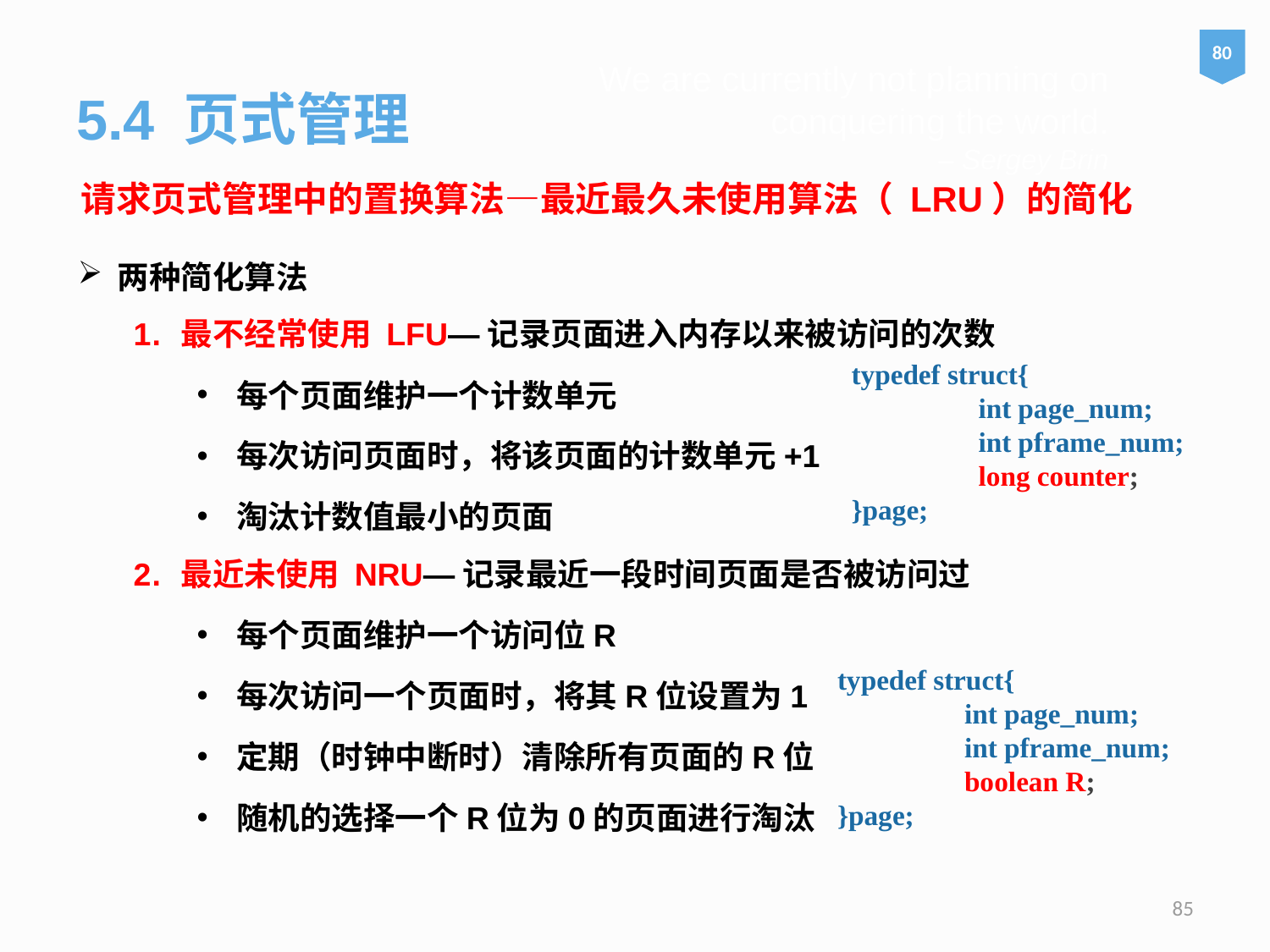

80
# We are currently not planning on conquering the world. – Sergey Brin
5.4 页式管理
请求页式管理中的置换算法—最近最久未使用算法（ LRU）的简化

两种简化算法
最不经常使用 LFU—记录页面进入内存以来被访问的次数
每个页面维护一个计数单元
每次访问页面时，将该页面的计数单元+1
淘汰计数值最小的页面
最近未使用 NRU—记录最近一段时间页面是否被访问过
每个页面维护一个访问位R
每次访问一个页面时，将其R位设置为1
定期（时钟中断时）清除所有页面的R位
随机的选择一个R位为0的页面进行淘汰

typedef struct{
	int page_num;
	int pframe_num;
	long counter;
}page;
typedef struct{
	int page_num;
	int pframe_num;
	boolean R;
}page;

85